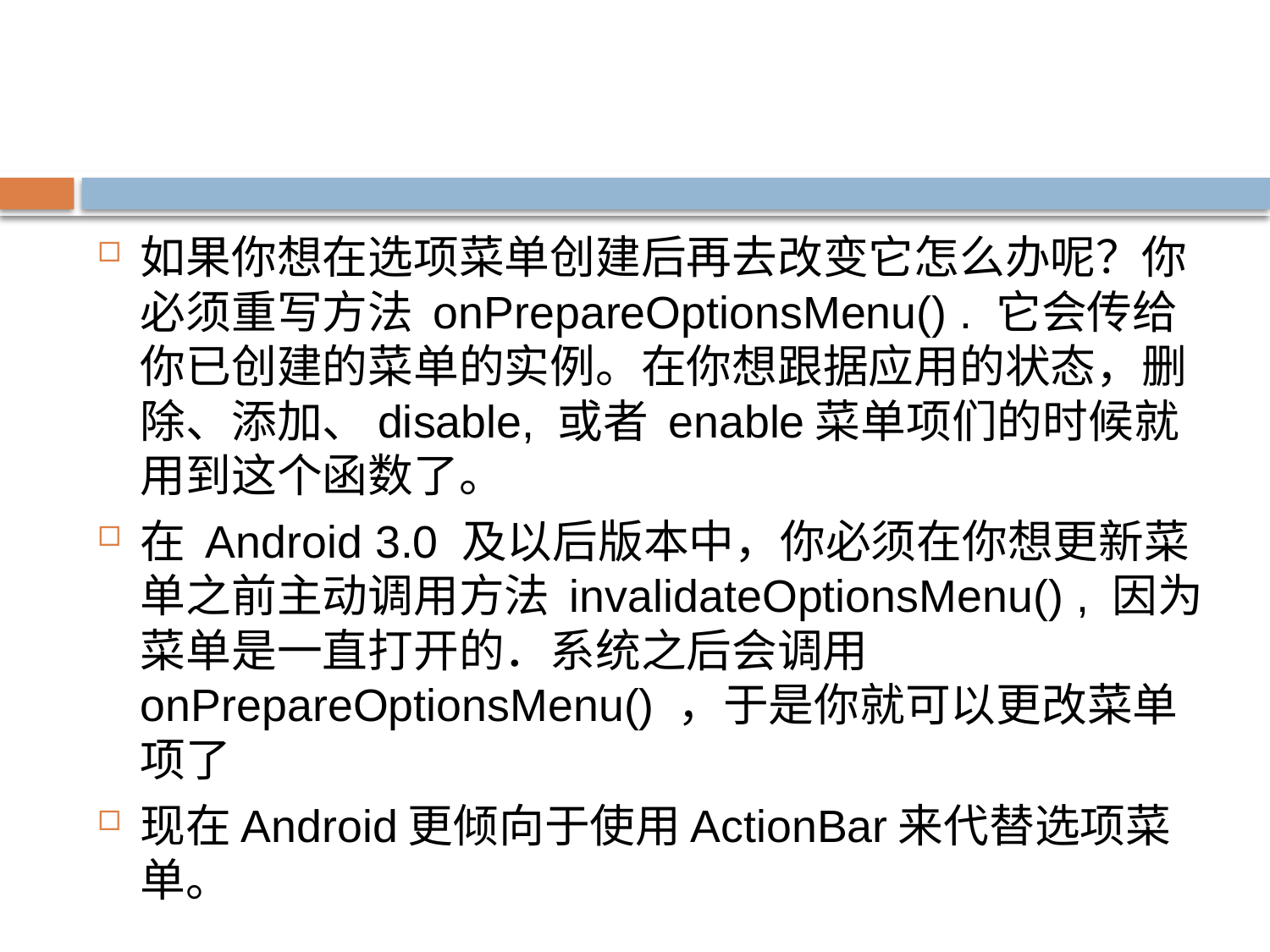

#
如果你想在选项菜单创建后再去改变它怎么办呢？你必须重写方法 onPrepareOptionsMenu() . 它会传给你已创建的菜单的实例。在你想跟据应用的状态，删除、添加、disable, 或者 enable菜单项们的时候就用到这个函数了。
在 Android 3.0 及以后版本中，你必须在你想更新菜单之前主动调用方法 invalidateOptionsMenu() , 因为菜单是一直打开的．系统之后会调用onPrepareOptionsMenu() ，于是你就可以更改菜单项了
现在Android更倾向于使用ActionBar来代替选项菜单。